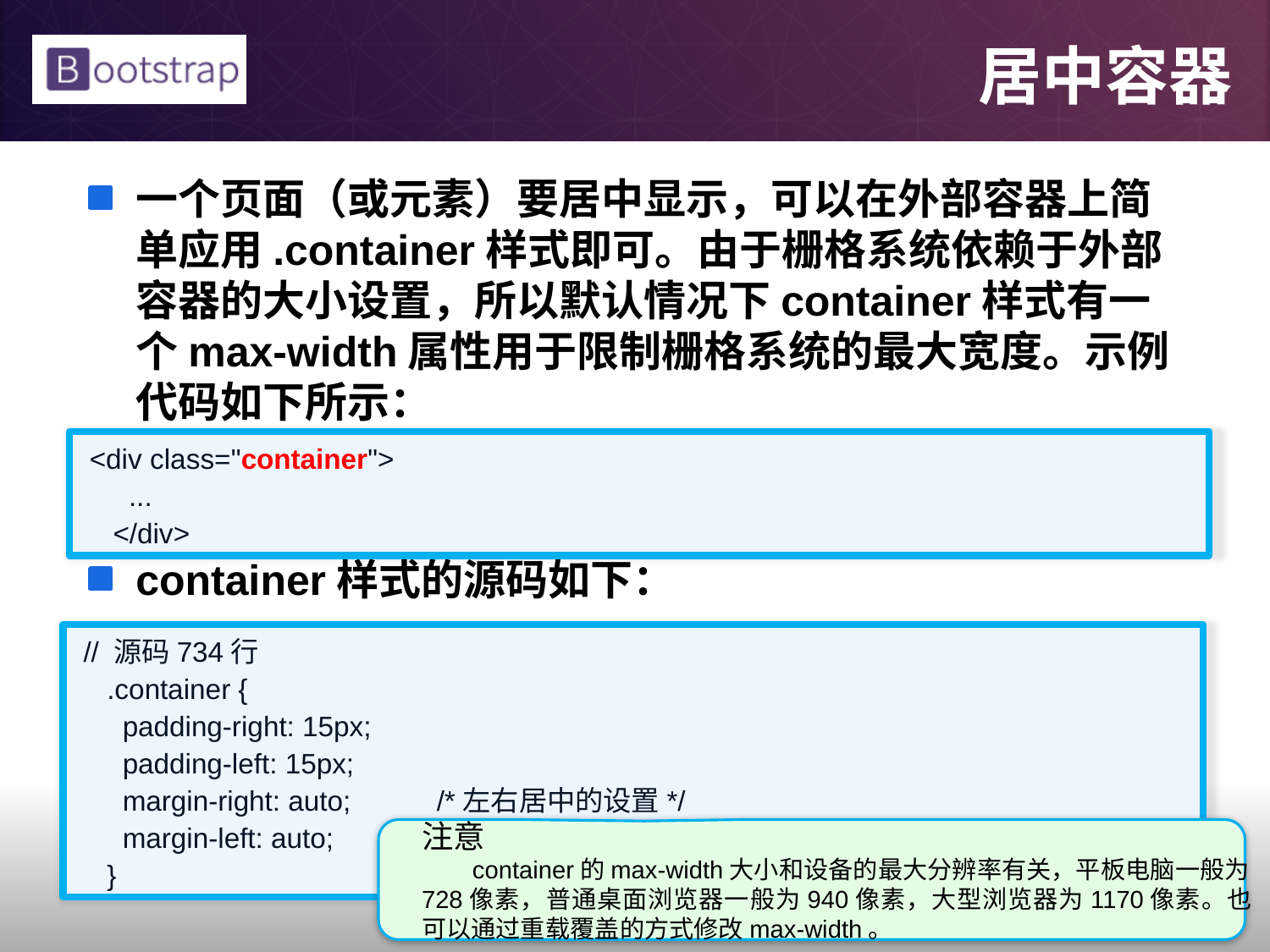

# 居中容器
一个页面（或元素）要居中显示，可以在外部容器上简单应用.container样式即可。由于栅格系统依赖于外部容器的大小设置，所以默认情况下container样式有一个max-width属性用于限制栅格系统的最大宽度。示例代码如下所示：

container样式的源码如下：
 <div class="container">
      ...
    </div>
 // 源码734行
    .container {
      padding-right: 15px;
      padding-left: 15px;
      margin-right: auto;           /*左右居中的设置*/
      margin-left: auto;
    }
注意
container的max-width大小和设备的最大分辨率有关，平板电脑一般为728像素，普通桌面浏览器一般为940像素，大型浏览器为1170像素。也可以通过重载覆盖的方式修改max-width。